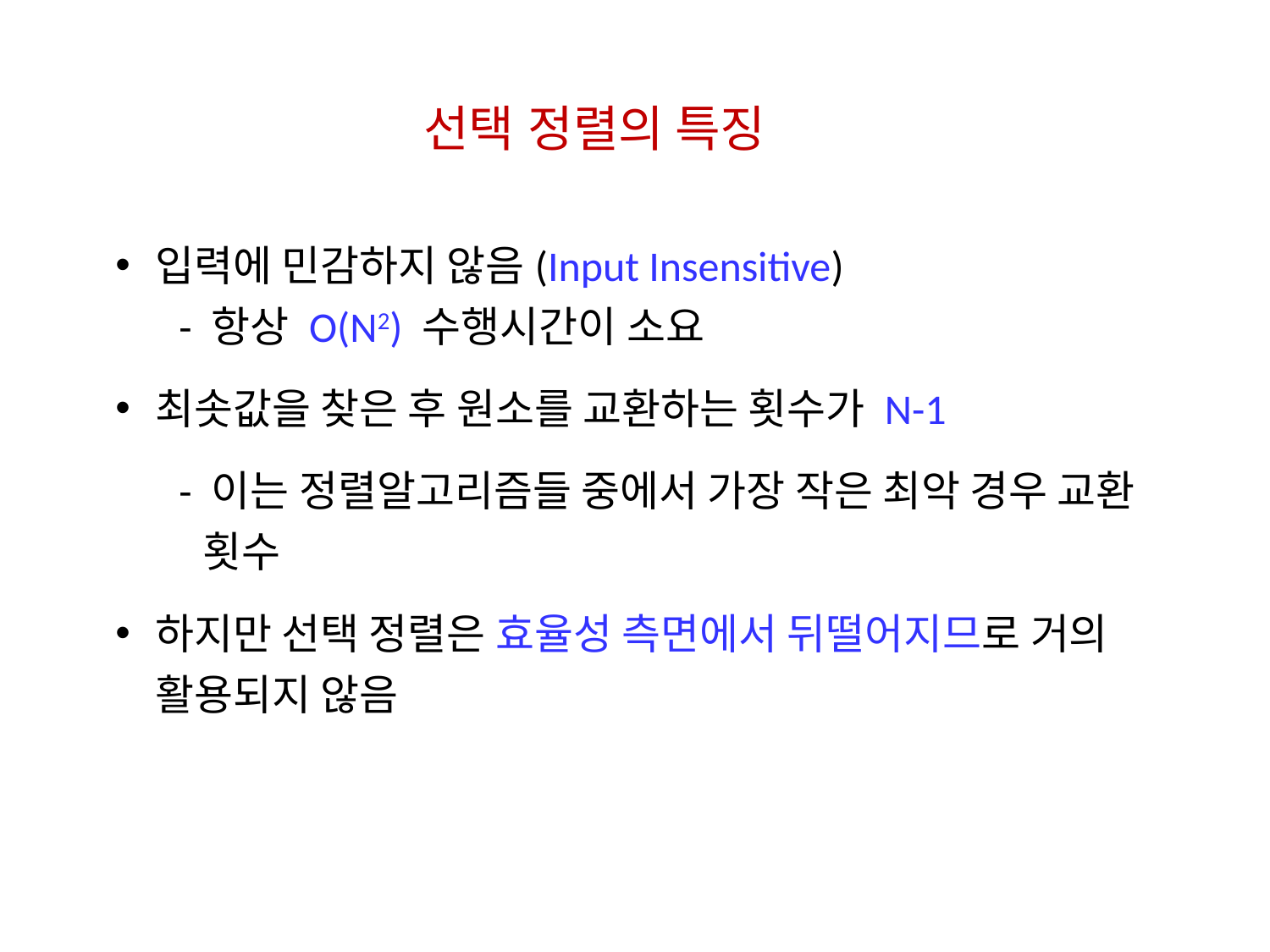

선택 정렬의 특징
입력에 민감하지 않음(Input Insensitive)
- 항상 O(N2) 수행시간이 소요
최솟값을 찾은 후 원소를 교환하는 횟수가 N-1
- 이는 정렬알고리즘들 중에서 가장 작은 최악 경우 교환 횟수
하지만 선택 정렬은 효율성 측면에서 뒤떨어지므로 거의 활용되지 않음